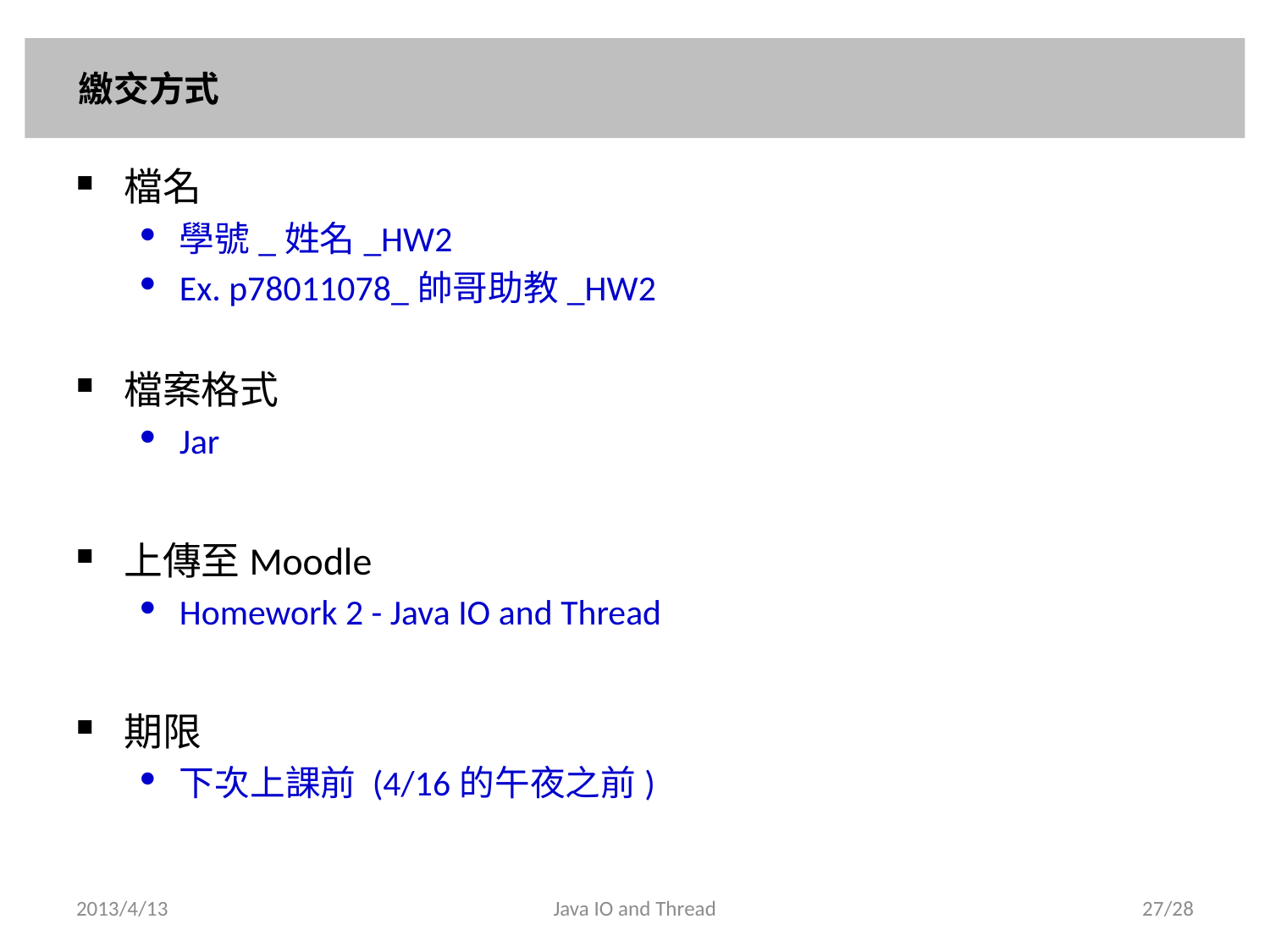

# 繳交方式
檔名
學號_姓名_HW2
Ex. p78011078_帥哥助教_HW2

檔案格式
Jar

上傳至Moodle
Homework 2 - Java IO and Thread

期限
下次上課前 (4/16的午夜之前)

2013/4/13
Java IO and Thread
27/28